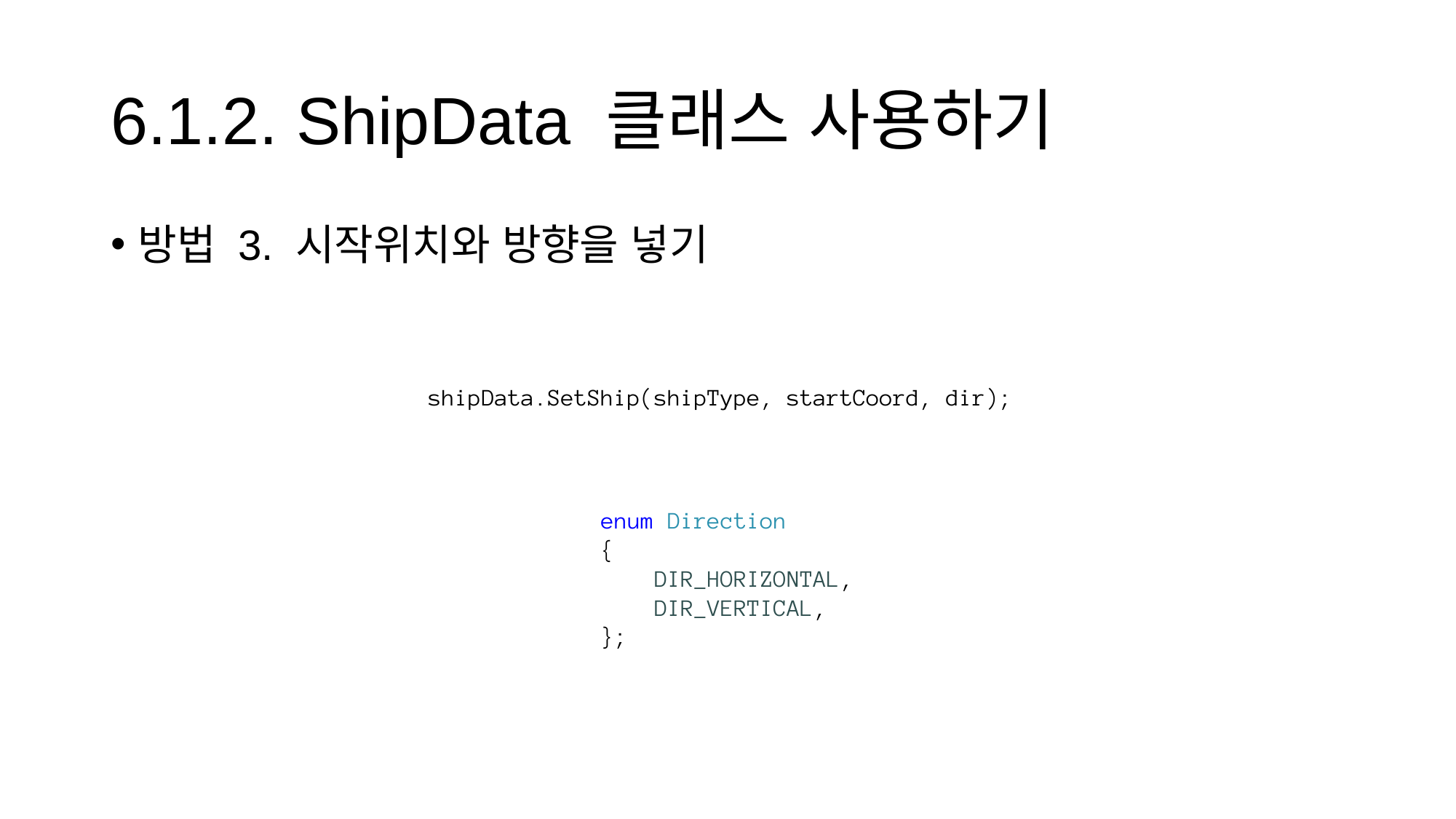

# 6.1.2. ShipData 클래스 사용하기
방법 3. 시작위치와 방향을 넣기
shipData.SetShip(shipType, startCoord, dir);
enum Direction
{
    DIR_HORIZONTAL,
    DIR_VERTICAL,
};